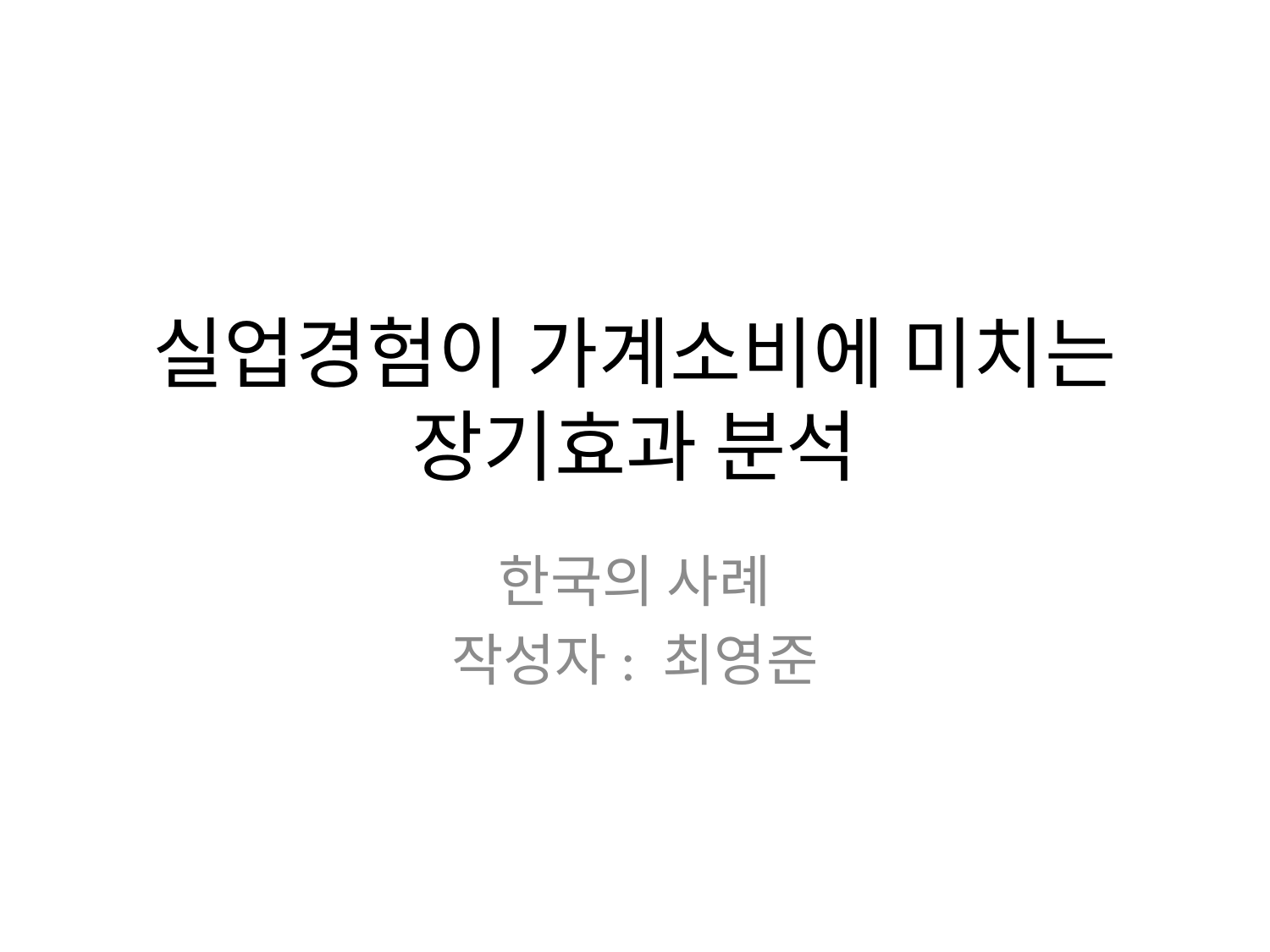

# 실업경험이 가계소비에 미치는 장기효과 분석
한국의 사례
작성자: 최영준